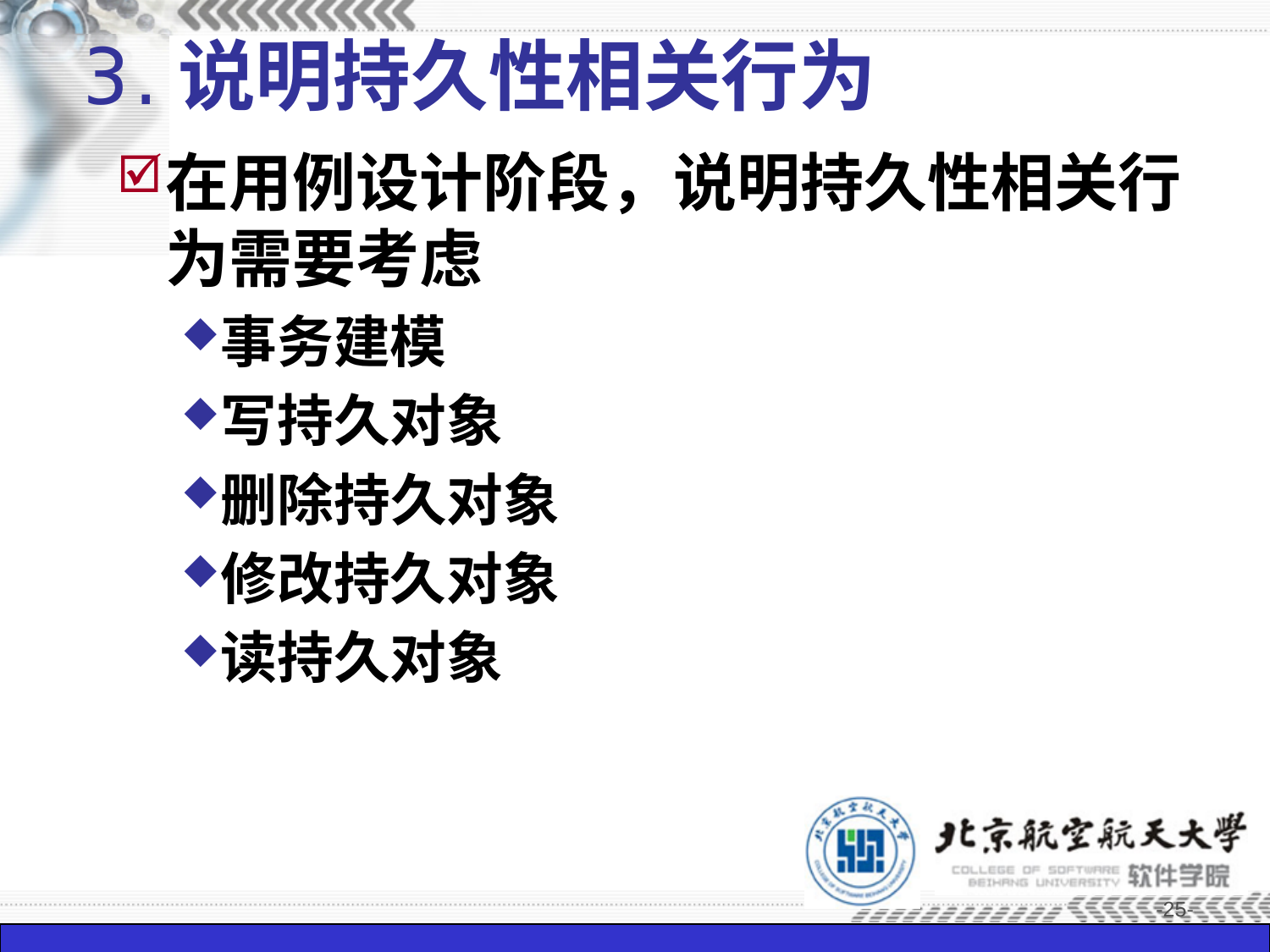

# 3.说明持久性相关行为
在用例设计阶段，说明持久性相关行为需要考虑
事务建模
写持久对象
删除持久对象
修改持久对象
读持久对象
-25-